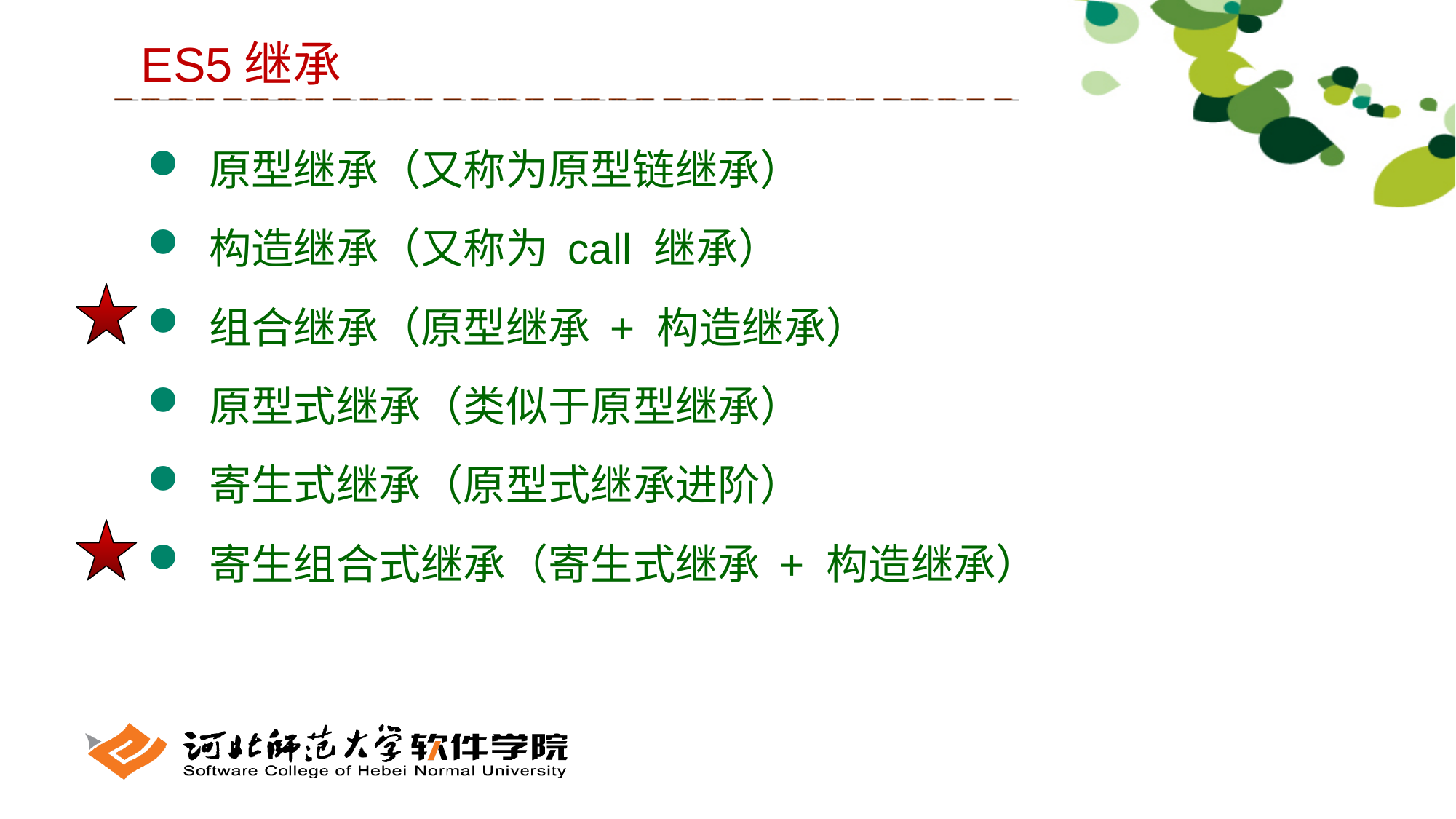

ES5继承
 原型继承（又称为原型链继承）
 构造继承（又称为 call 继承）
 组合继承（原型继承 + 构造继承）
 原型式继承（类似于原型继承）
 寄生式继承（原型式继承进阶）
 寄生组合式继承（寄生式继承 + 构造继承）